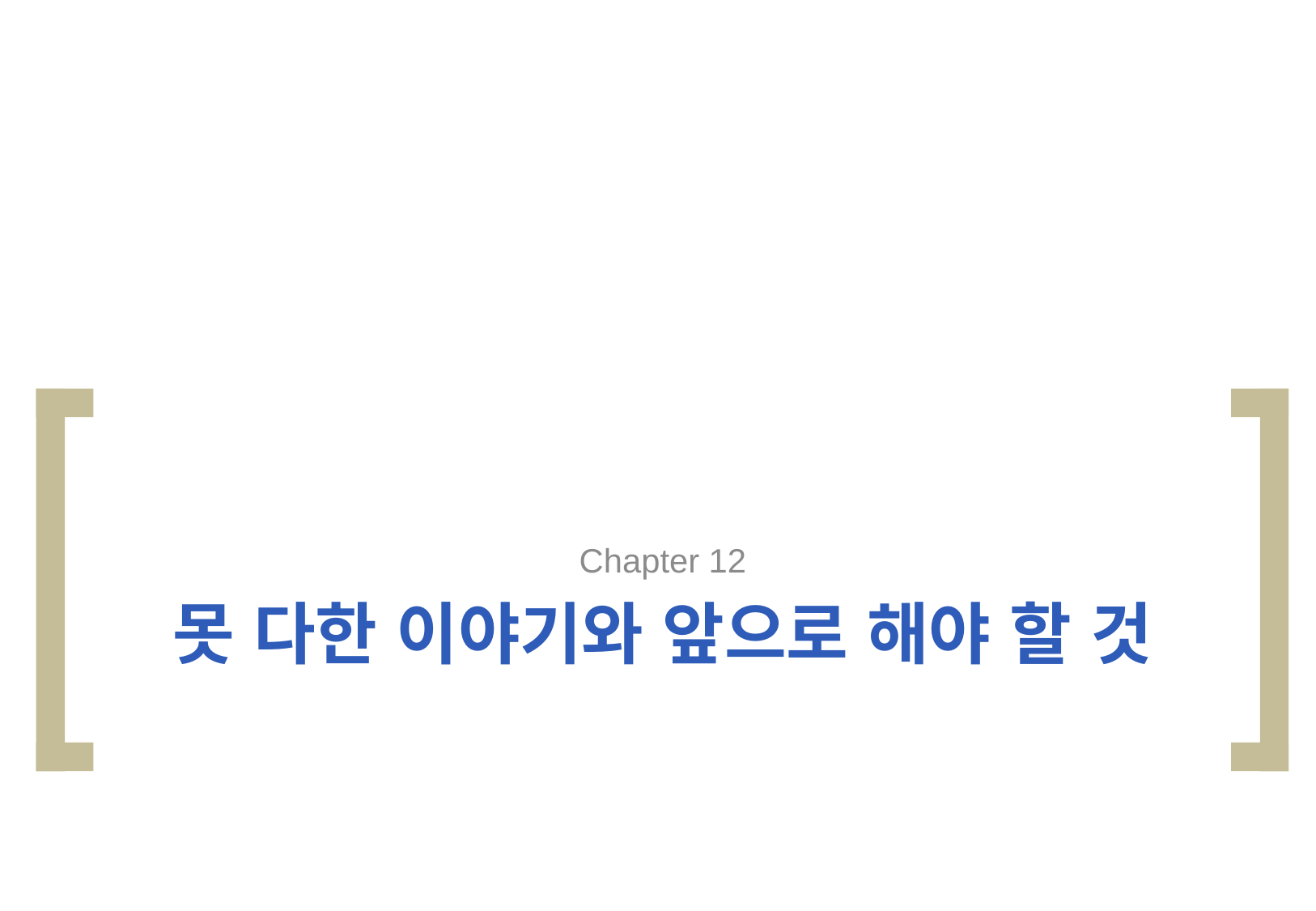

Chapter 12
# 못 다한 이야기와 앞으로 해야 할 것